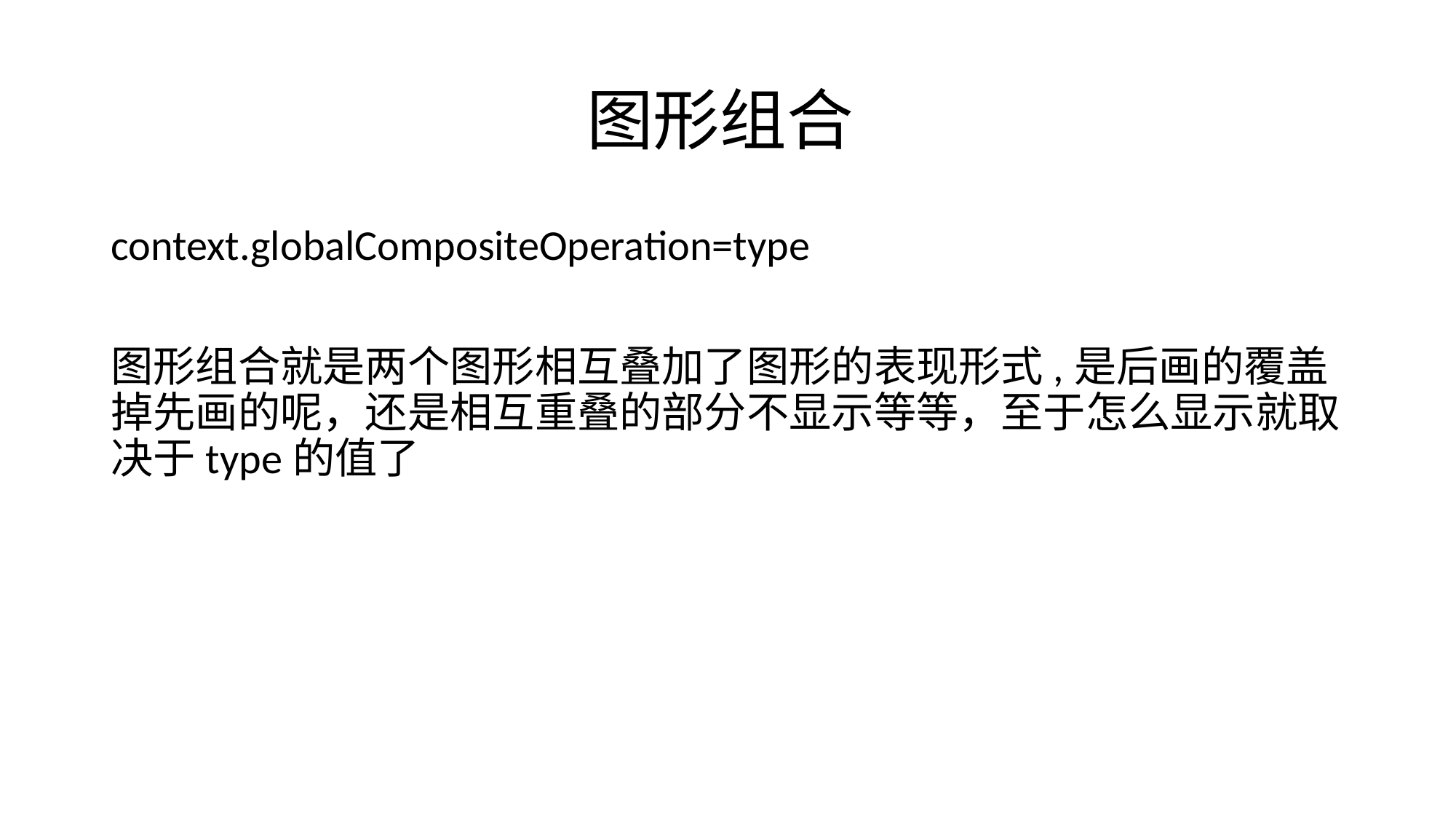

# 图形组合
context.globalCompositeOperation=type

图形组合就是两个图形相互叠加了图形的表现形式,是后画的覆盖掉先画的呢，还是相互重叠的部分不显示等等，至于怎么显示就取决于type的值了